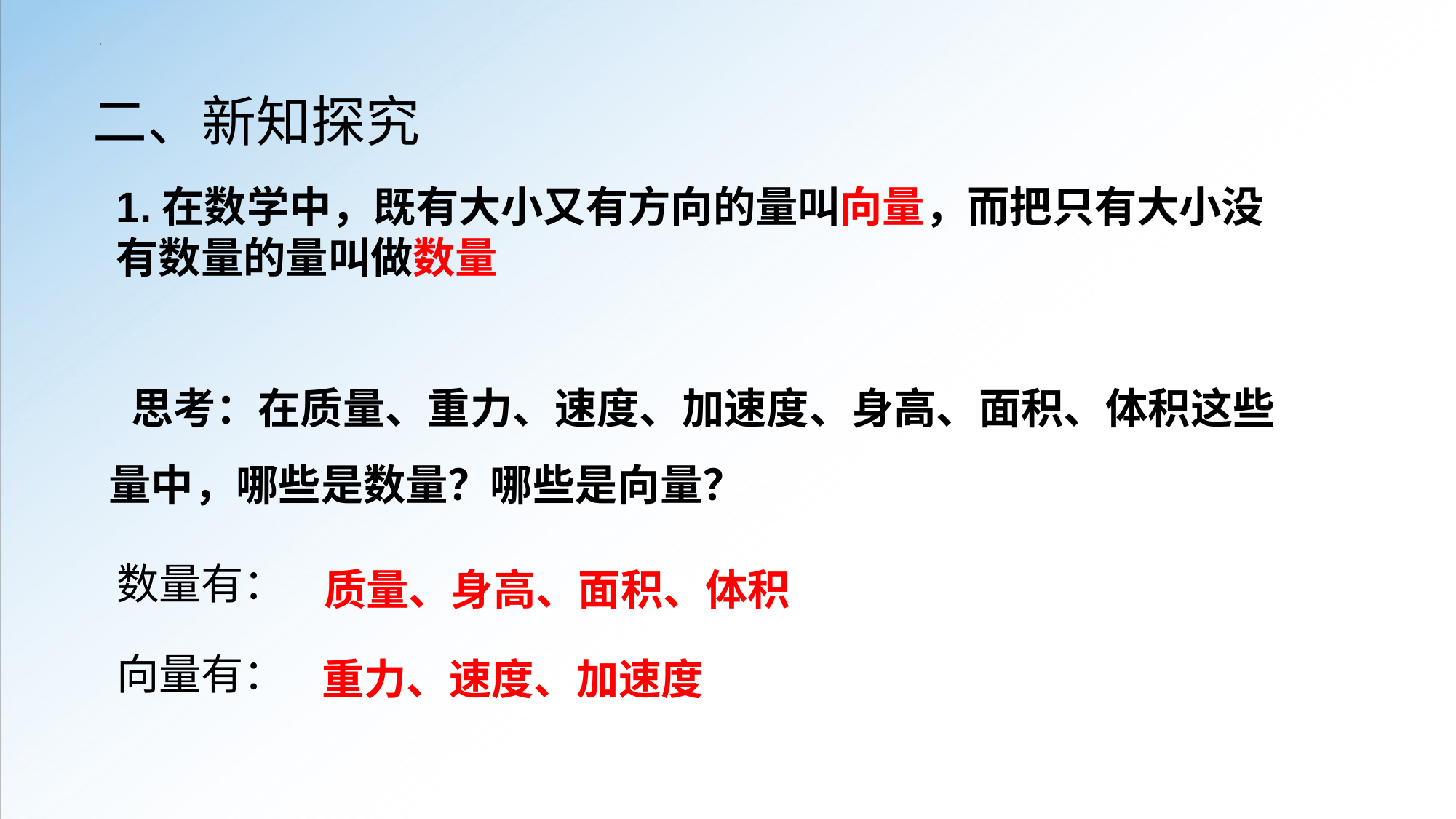

二、新知探究
1.在数学中，既有大小又有方向的量叫向量，而把只有大小没
有数量的量叫做数量
 思考：在质量、重力、速度、加速度、身高、面积、体积这些量中，哪些是数量？哪些是向量？
数量有：
质量、身高、面积、体积
向量有：
重力、速度、加速度